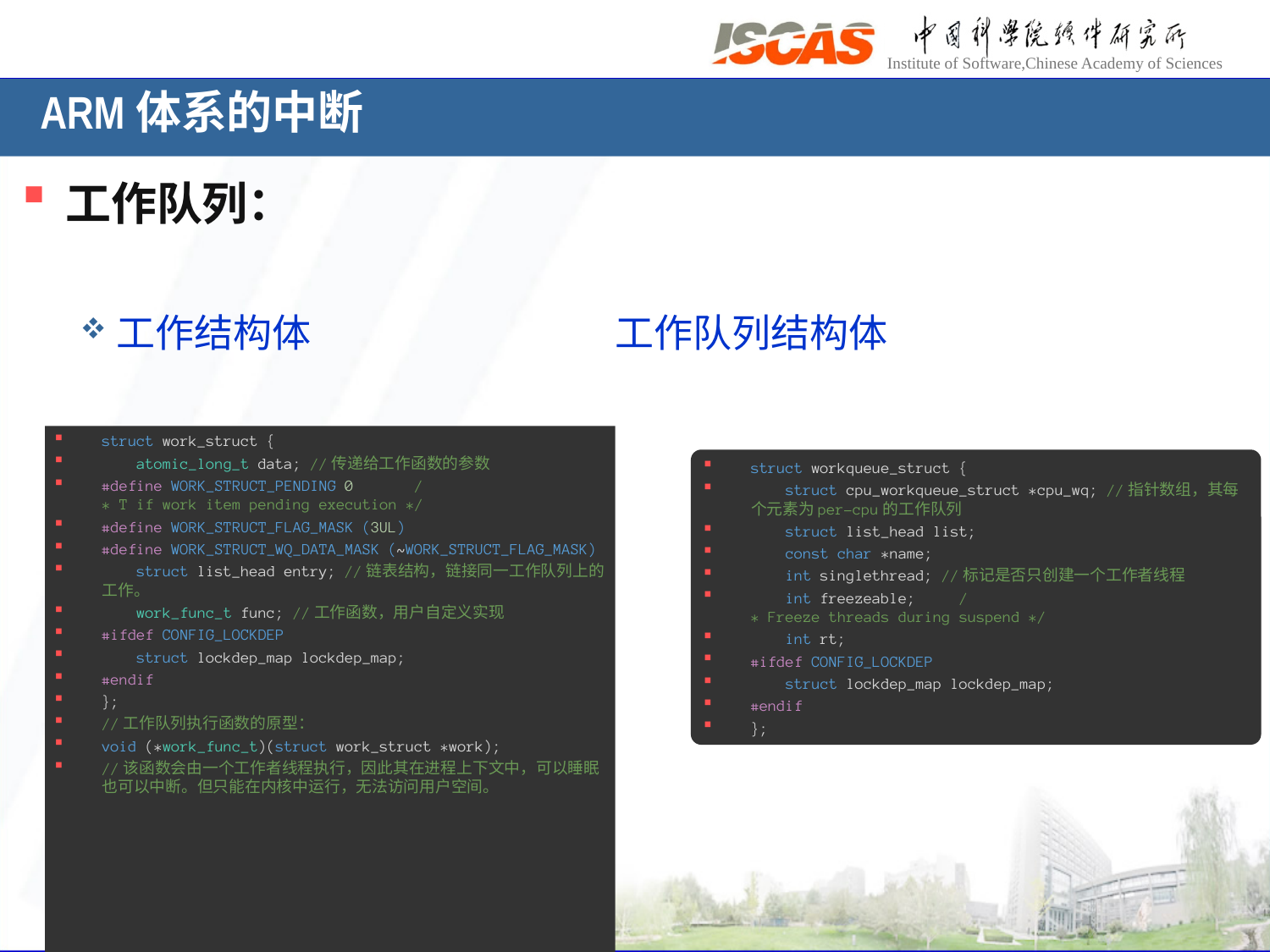

# ARM体系的中断
工作队列：

工作结构体                                   工作队列结构体

struct work_struct {
    atomic_long_t data; //传递给工作函数的参数
#define WORK_STRUCT_PENDING 0       /* T if work item pending execution */
#define WORK_STRUCT_FLAG_MASK (3UL)
#define WORK_STRUCT_WQ_DATA_MASK (~WORK_STRUCT_FLAG_MASK)
    struct list_head entry; //链表结构，链接同一工作队列上的工作。
    work_func_t func; //工作函数，用户自定义实现
#ifdef CONFIG_LOCKDEP
    struct lockdep_map lockdep_map;
#endif
};
//工作队列执行函数的原型：
void (*work_func_t)(struct work_struct *work);
//该函数会由一个工作者线程执行，因此其在进程上下文中，可以睡眠也可以中断。但只能在内核中运行，无法访问用户空间。
struct workqueue_struct {
    struct cpu_workqueue_struct *cpu_wq; //指针数组，其每个元素为per-cpu的工作队列
    struct list_head list;
    const char *name;
    int singlethread; //标记是否只创建一个工作者线程
    int freezeable;     /* Freeze threads during suspend */
    int rt;
#ifdef CONFIG_LOCKDEP
    struct lockdep_map lockdep_map;
#endif
};